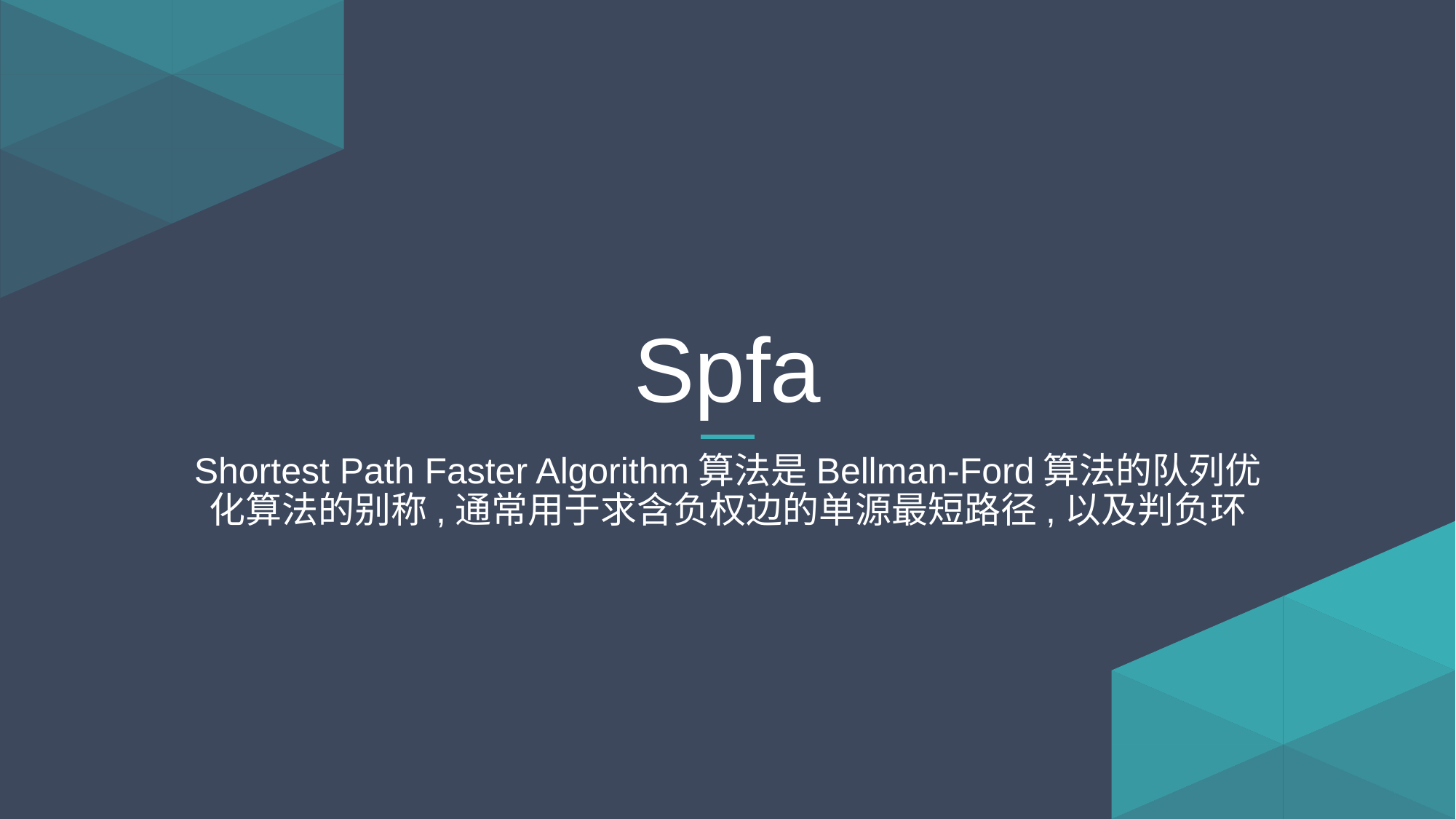

# Spfa
Shortest Path Faster Algorithm算法是Bellman-Ford算法的队列优化算法的别称,通常用于求含负权边的单源最短路径,以及判负环